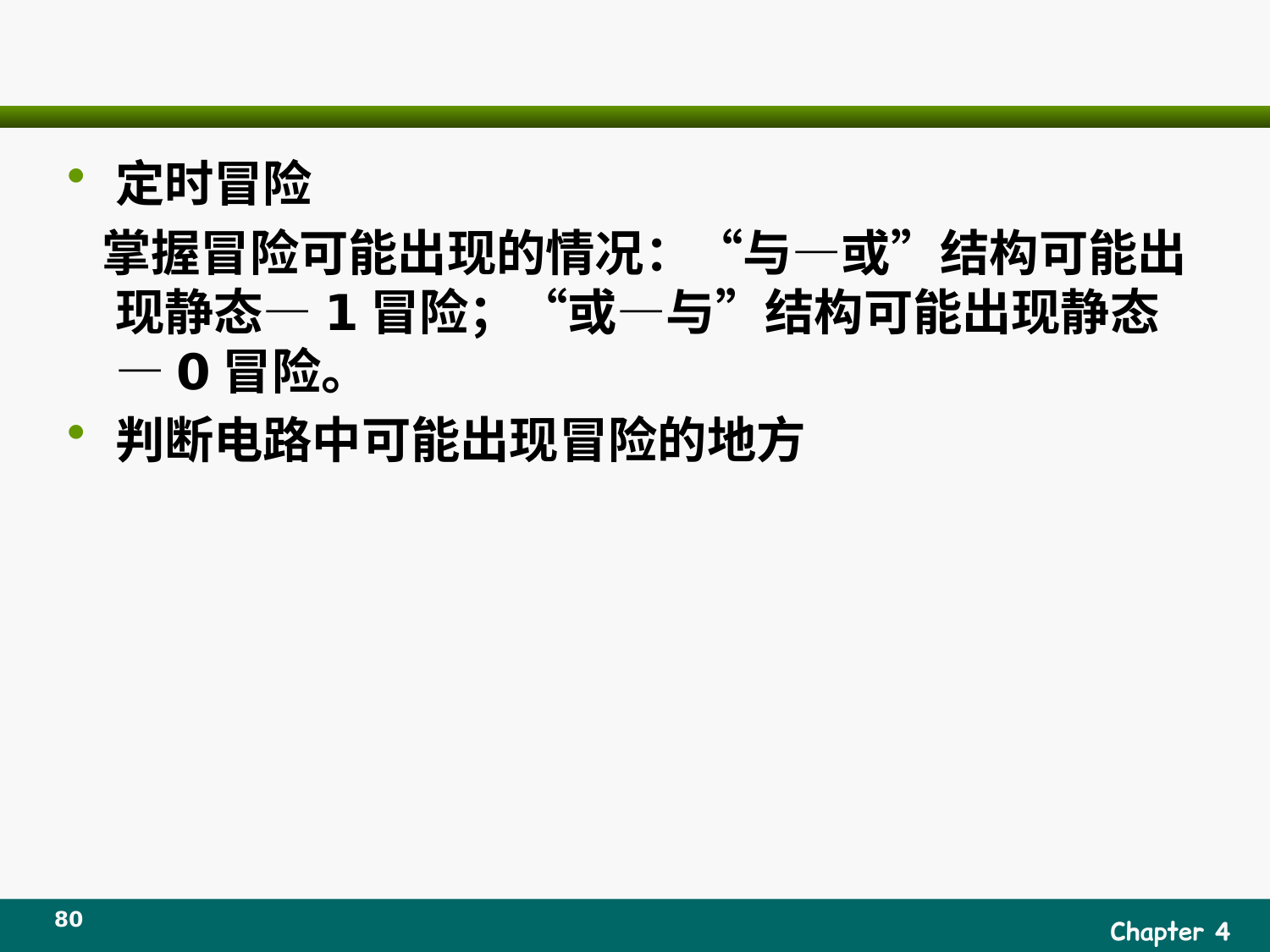

#
定时冒险
  掌握冒险可能出现的情况：“与—或”结构可能出现静态—1冒险；“或—与”结构可能出现静态—0冒险。
判断电路中可能出现冒险的地方
80
Chapter 4